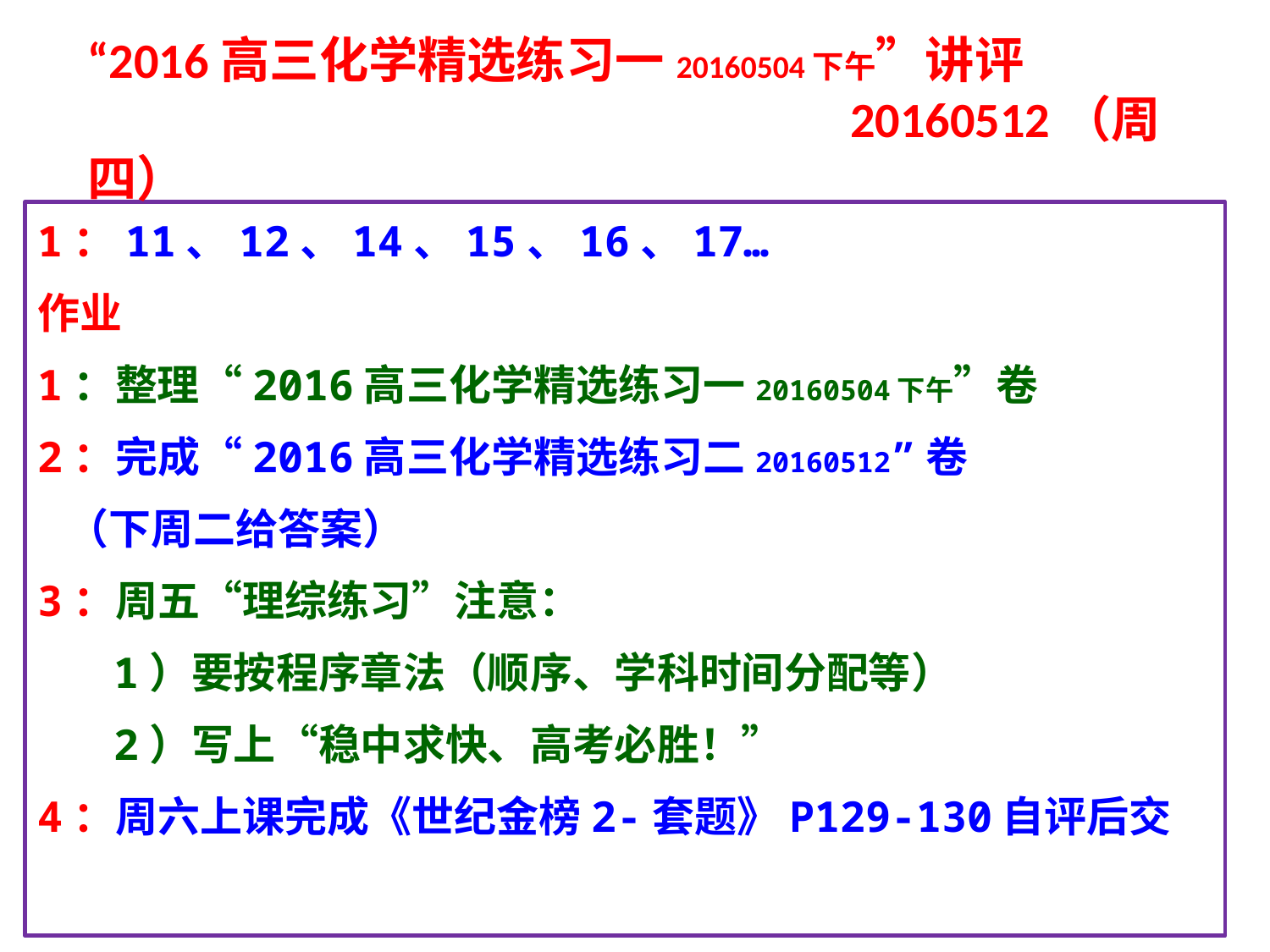

“2016高三化学精选练习一20160504下午”讲评
                                                                    20160512（周四）

1：11、12、14、15、16、17…
作业
1：整理“2016高三化学精选练习一20160504下午”卷
2：完成“2016高三化学精选练习二20160512”卷
  （下周二给答案）
3：周五“理综练习”注意：
   1）要按程序章法（顺序、学科时间分配等）
   2）写上“稳中求快、高考必胜！”
4：周六上课完成《世纪金榜2-套题》P129-130自评后交